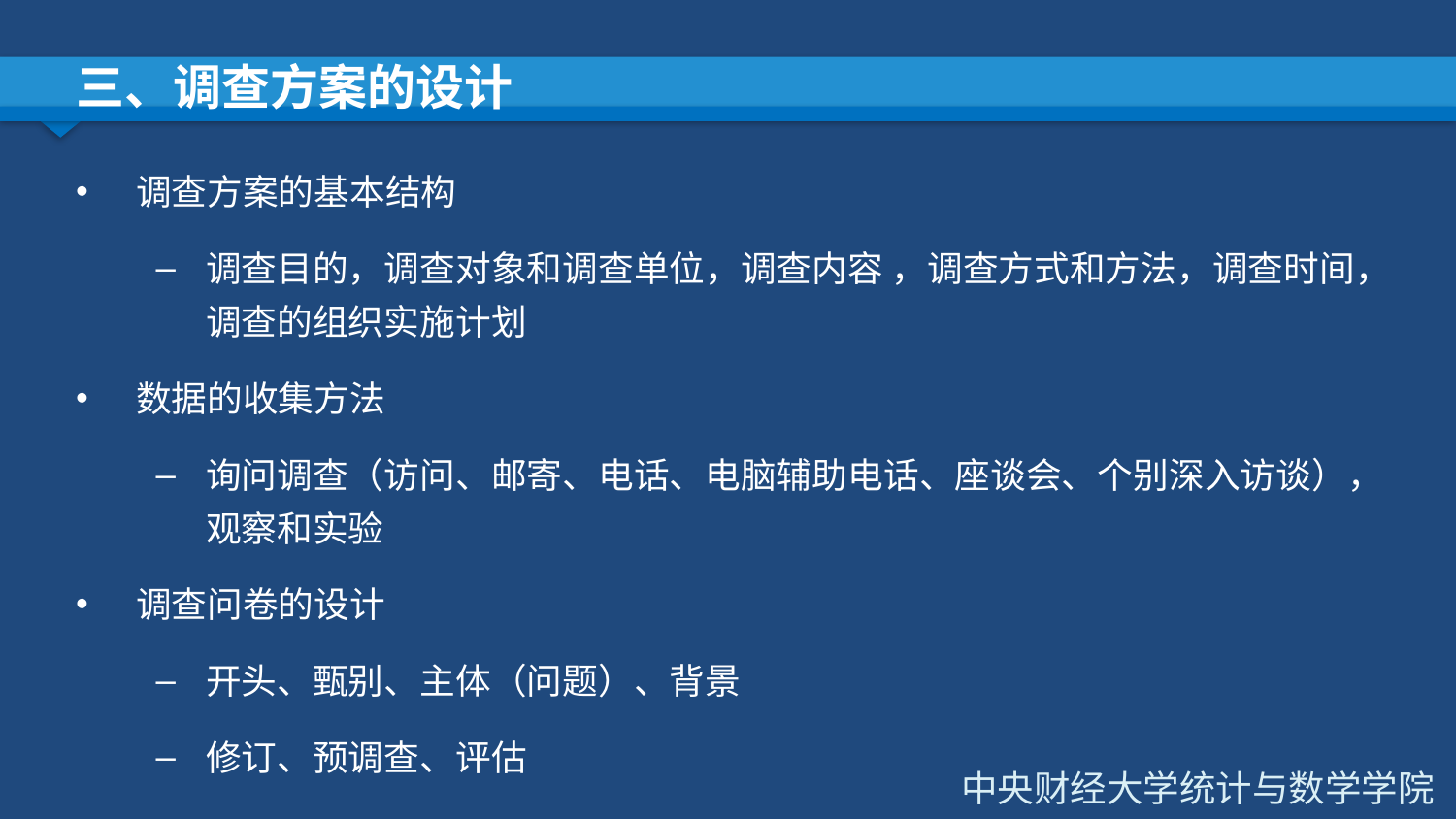

# 三、调查方案的设计
调查方案的基本结构
调查目的，调查对象和调查单位，调查内容 ，调查方式和方法，调查时间，调查的组织实施计划
数据的收集方法
询问调查（访问、邮寄、电话、电脑辅助电话、座谈会、个别深入访谈），观察和实验
调查问卷的设计
开头、甄别、主体（问题）、背景
修订、预调查、评估